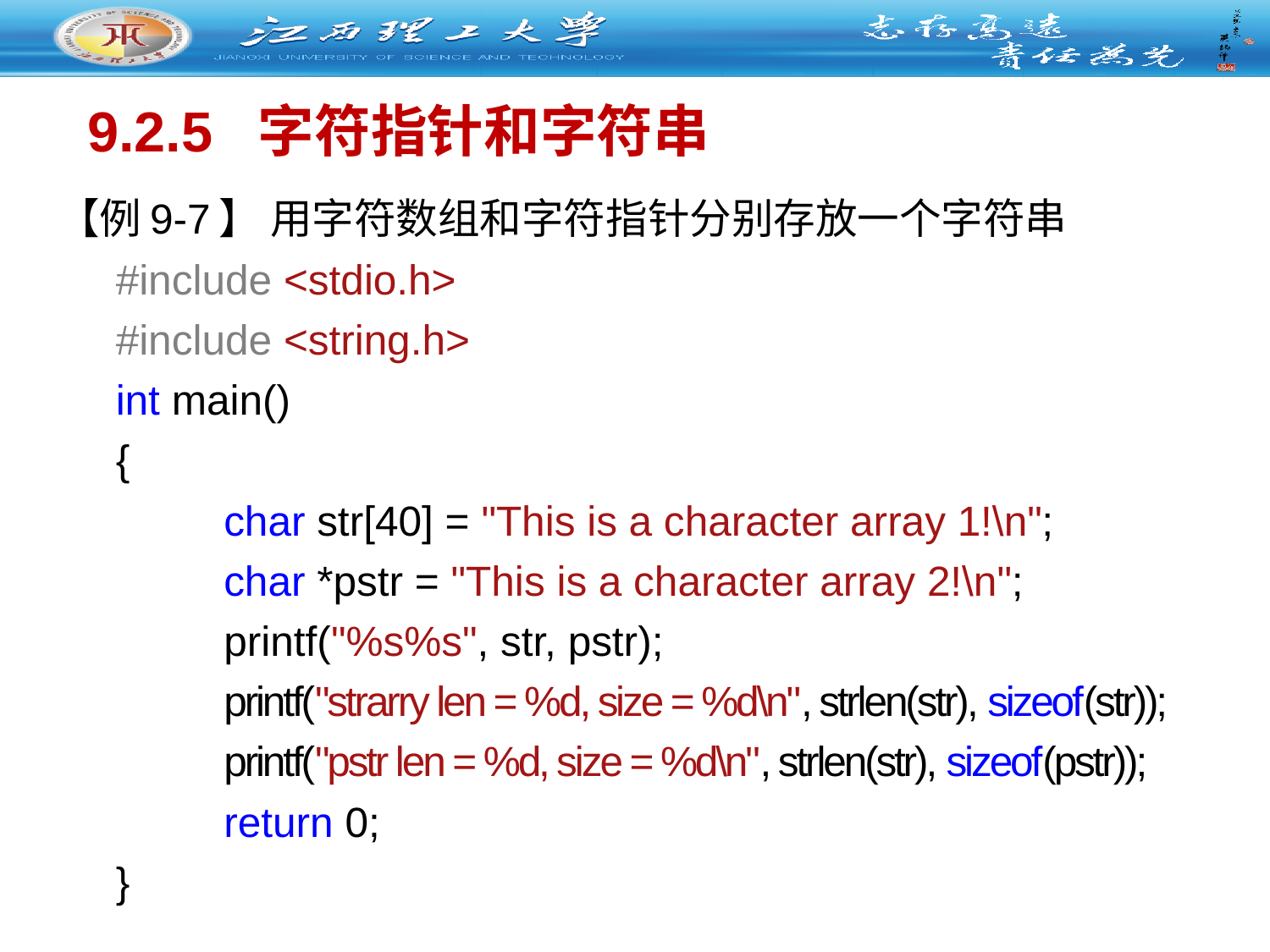

# 9.2.5  字符指针和字符串
【例9-7】 用字符数组和字符指针分别存放一个字符串
#include <stdio.h>
#include <string.h>
int main()
{
 	char str[40] = "This is a character array 1!\n";
 	char *pstr = "This is a character array 2!\n";
 	printf("%s%s", str, pstr);
 	printf("strarry len = %d, size = %d\n", strlen(str), sizeof(str));
 	printf("pstr len = %d, size = %d\n", strlen(str), sizeof(pstr));
 	return 0;
}